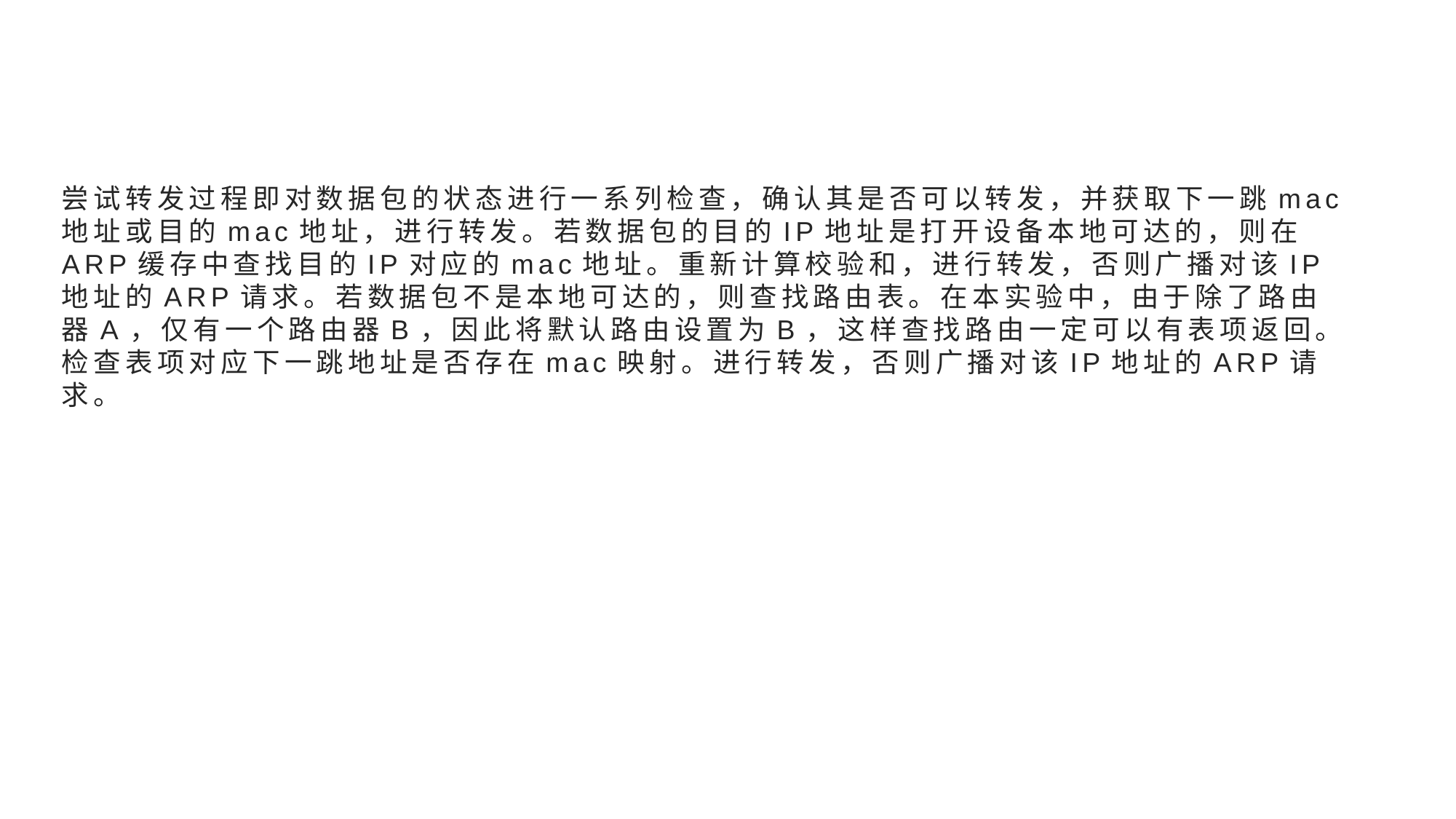

# 尝试转发过程即对数据包的状态进行一系列检查，确认其是否可以转发，并获取下一跳mac 地址或目的mac地址，进行转发。若数据包的目的IP地址是打开设备本地可达的，则在ARP缓存中查找目的IP对应的mac地址。重新计算校验和，进行转发，否则广播对该IP地址的ARP请求。若数据包不是本地可达的，则查找路由表。在本实验中，由于除了路由器A，仅有一个路由器B，因此将默认路由设置为B，这样查找路由一定可以有表项返回。检查表项对应下一跳地址是否存在mac映射。进行转发，否则广播对该IP地址的ARP请求。